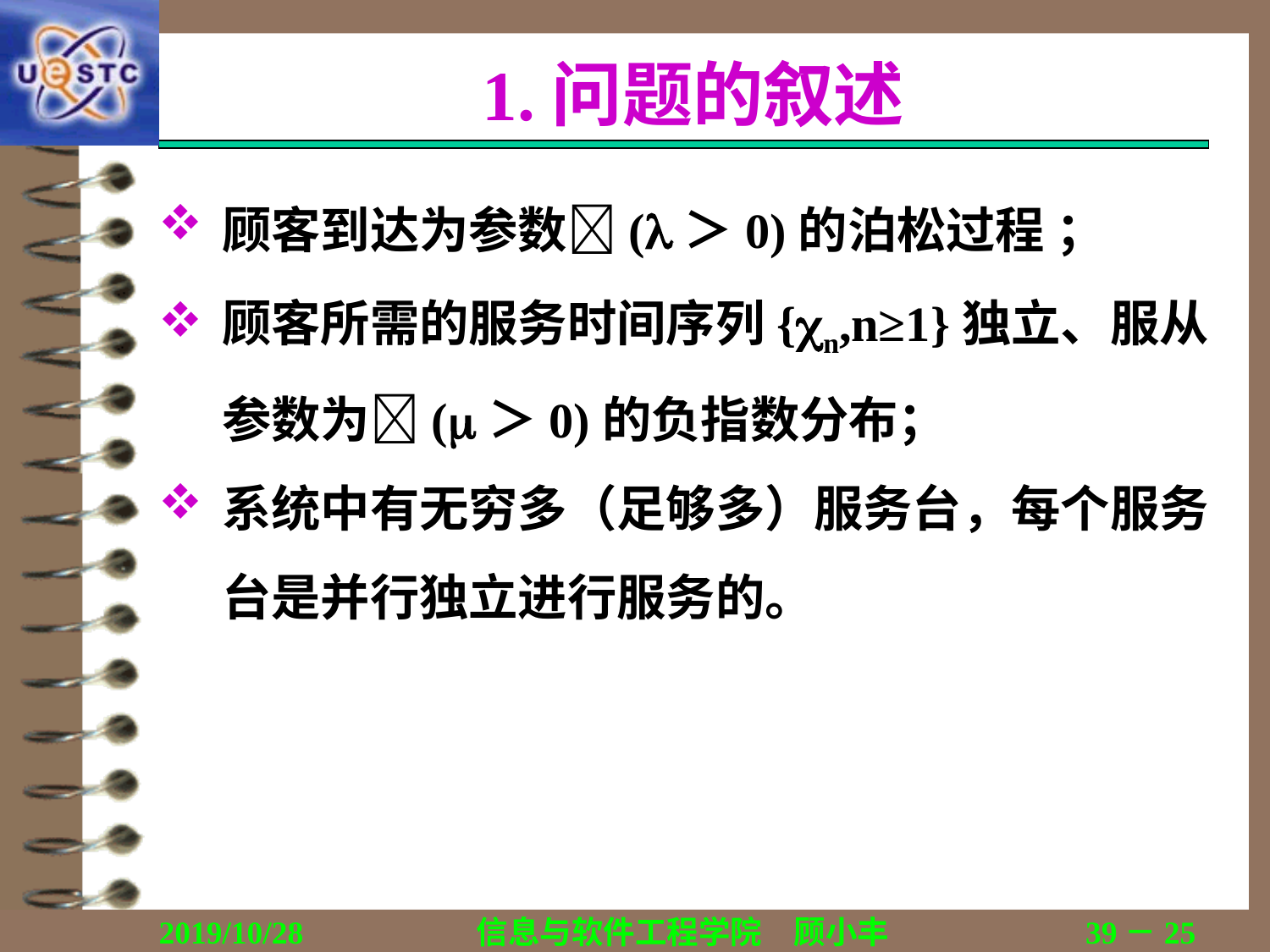

# 1.问题的叙述
顾客到达为参数λ(λ＞0)的泊松过程 ；
顾客所需的服务时间序列{χn,n≥1}独立、服从参数为μ(μ＞0)的负指数分布；
系统中有无穷多（足够多）服务台，每个服务台是并行独立进行服务的。
2019/10/28
信息与软件工程学院　顾小丰
39－25